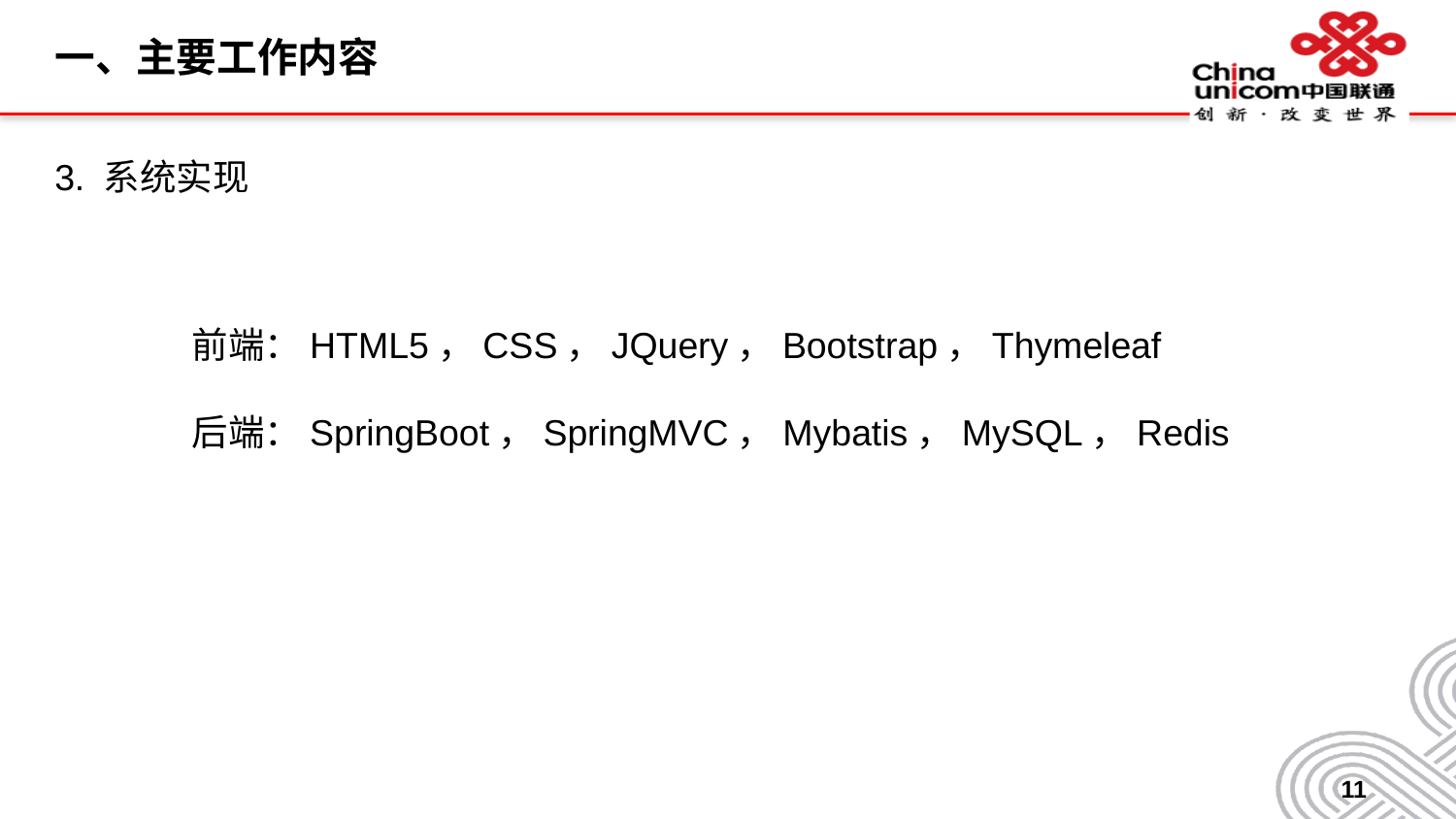

# 一、主要工作内容
3. 系统实现
前端：HTML5，CSS，JQuery，Bootstrap，Thymeleaf
后端：SpringBoot，SpringMVC，Mybatis，MySQL，Redis
11